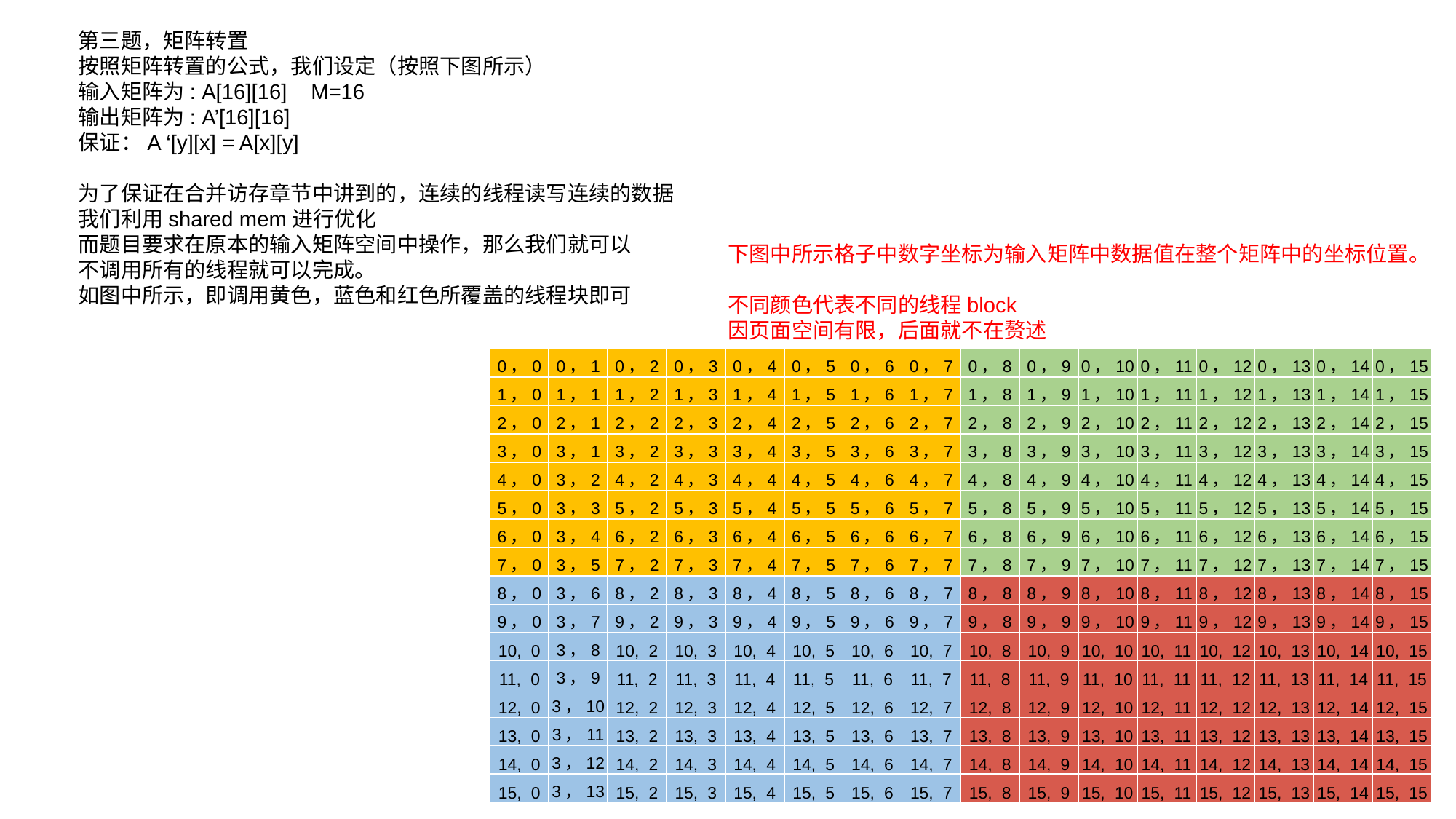

第三题，矩阵转置
按照矩阵转置的公式，我们设定（按照下图所示）
输入矩阵为: A[16][16]    M=16
输出矩阵为: A’[16][16]
保证：A ‘[y][x] = A[x][y]

为了保证在合并访存章节中讲到的，连续的线程读写连续的数据
我们利用shared mem进行优化
而题目要求在原本的输入矩阵空间中操作，那么我们就可以
不调用所有的线程就可以完成。
如图中所示，即调用黄色，蓝色和红色所覆盖的线程块即可

下图中所示格子中数字坐标为输入矩阵中数据值在整个矩阵中的坐标位置。

不同颜色代表不同的线程block
因页面空间有限，后面就不在赘述
| 0，0 | 0，1 | 0，2 | 0，3 | 0，4 | 0，5 | 0，6 | 0，7 | 0，8 | 0，9 | 0，10 | 0，11 | 0，12 | 0，13 | 0，14 | 0，15 |
| --- | --- | --- | --- | --- | --- | --- | --- | --- | --- | --- | --- | --- | --- | --- | --- |
| 1，0 | 1，1 | 1，2 | 1，3 | 1，4 | 1，5 | 1，6 | 1，7 | 1，8 | 1，9 | 1，10 | 1，11 | 1，12 | 1，13 | 1，14 | 1，15 |
| 2，0 | 2，1 | 2，2 | 2，3 | 2，4 | 2，5 | 2，6 | 2，7 | 2，8 | 2，9 | 2，10 | 2，11 | 2，12 | 2，13 | 2，14 | 2，15 |
| 3，0 | 3，1 | 3，2 | 3，3 | 3，4 | 3，5 | 3，6 | 3，7 | 3，8 | 3，9 | 3，10 | 3，11 | 3，12 | 3，13 | 3，14 | 3，15 |
| 4，0 | 3，2 | 4，2 | 4，3 | 4，4 | 4，5 | 4，6 | 4，7 | 4，8 | 4，9 | 4，10 | 4，11 | 4，12 | 4，13 | 4，14 | 4，15 |
| 5，0 | 3，3 | 5，2 | 5，3 | 5，4 | 5，5 | 5，6 | 5，7 | 5，8 | 5，9 | 5，10 | 5，11 | 5，12 | 5，13 | 5，14 | 5，15 |
| 6，0 | 3，4 | 6，2 | 6，3 | 6，4 | 6，5 | 6，6 | 6，7 | 6，8 | 6，9 | 6，10 | 6，11 | 6，12 | 6，13 | 6，14 | 6，15 |
| 7，0 | 3，5 | 7，2 | 7，3 | 7，4 | 7，5 | 7，6 | 7，7 | 7，8 | 7，9 | 7，10 | 7，11 | 7，12 | 7，13 | 7，14 | 7，15 |
| 8，0 | 3，6 | 8，2 | 8，3 | 8，4 | 8，5 | 8，6 | 8，7 | 8，8 | 8，9 | 8，10 | 8，11 | 8，12 | 8，13 | 8，14 | 8，15 |
| 9，0 | 3，7 | 9，2 | 9，3 | 9，4 | 9，5 | 9，6 | 9，7 | 9，8 | 9，9 | 9，10 | 9，11 | 9，12 | 9，13 | 9，14 | 9，15 |
| 10, 0 | 3，8 | 10, 2 | 10, 3 | 10, 4 | 10, 5 | 10, 6 | 10, 7 | 10, 8 | 10, 9 | 10, 10 | 10, 11 | 10, 12 | 10, 13 | 10, 14 | 10, 15 |
| 11, 0 | 3，9 | 11, 2 | 11, 3 | 11, 4 | 11, 5 | 11, 6 | 11, 7 | 11, 8 | 11, 9 | 11, 10 | 11, 11 | 11, 12 | 11, 13 | 11, 14 | 11, 15 |
| 12, 0 | 3，10 | 12, 2 | 12, 3 | 12, 4 | 12, 5 | 12, 6 | 12, 7 | 12, 8 | 12, 9 | 12, 10 | 12, 11 | 12, 12 | 12, 13 | 12, 14 | 12, 15 |
| 13, 0 | 3，11 | 13, 2 | 13, 3 | 13, 4 | 13, 5 | 13, 6 | 13, 7 | 13, 8 | 13, 9 | 13, 10 | 13, 11 | 13, 12 | 13, 13 | 13, 14 | 13, 15 |
| 14, 0 | 3，12 | 14, 2 | 14, 3 | 14, 4 | 14, 5 | 14, 6 | 14, 7 | 14, 8 | 14, 9 | 14, 10 | 14, 11 | 14, 12 | 14, 13 | 14, 14 | 14, 15 |
| 15, 0 | 3，13 | 15, 2 | 15, 3 | 15, 4 | 15, 5 | 15, 6 | 15, 7 | 15, 8 | 15, 9 | 15, 10 | 15, 11 | 15, 12 | 15, 13 | 15, 14 | 15, 15 |